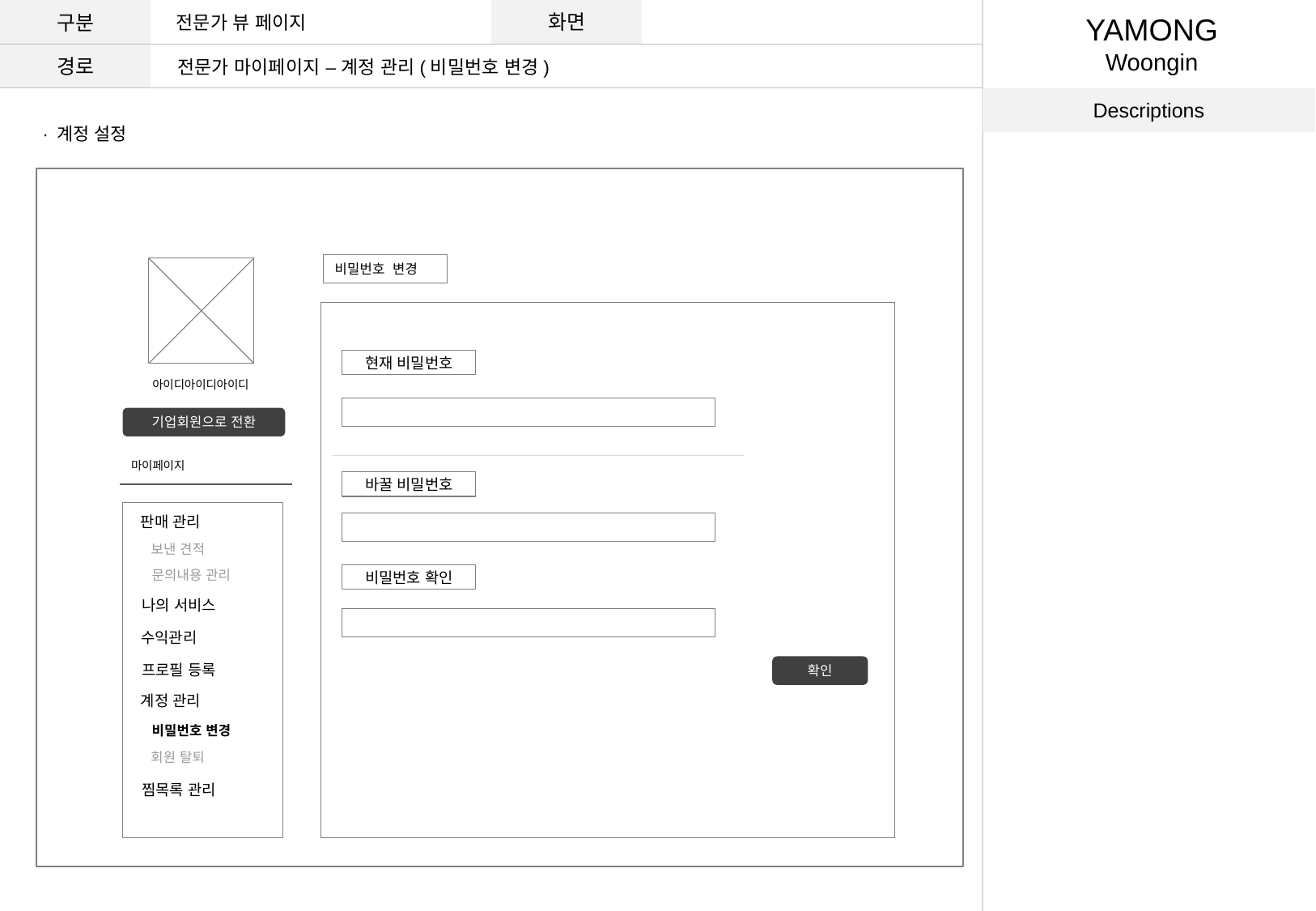

구분
화면
전문가 뷰 페이지
YAMONG
Woongin
경로
전문가 마이페이지 – 계정 관리(비밀번호 변경)
Descriptions

· 계정 설정

비밀번호  변경

현재 비밀번호
아이디아이디아이디

기업회원으로 전환
마이페이지
바꿀 비밀번호

판매 관리

보낸 견적
문의내용 관리
비밀번호 확인
나의 서비스

수익관리
프로필 등록
확인
계정 관리
비밀번호 변경
회원 탈퇴
찜목록 관리